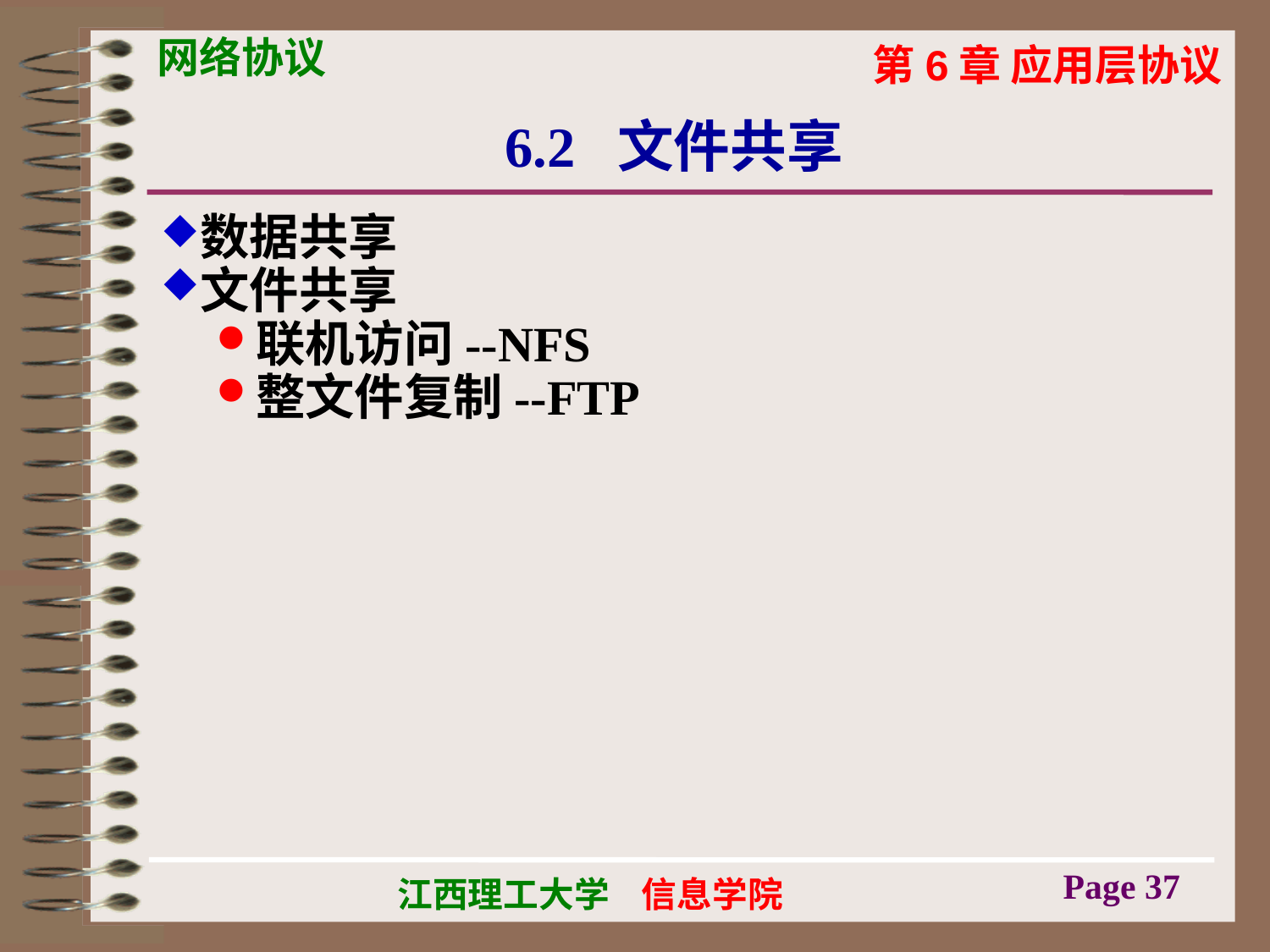

# 6.2  文件共享
数据共享
文件共享
联机访问--NFS
整文件复制--FTP
Page 37